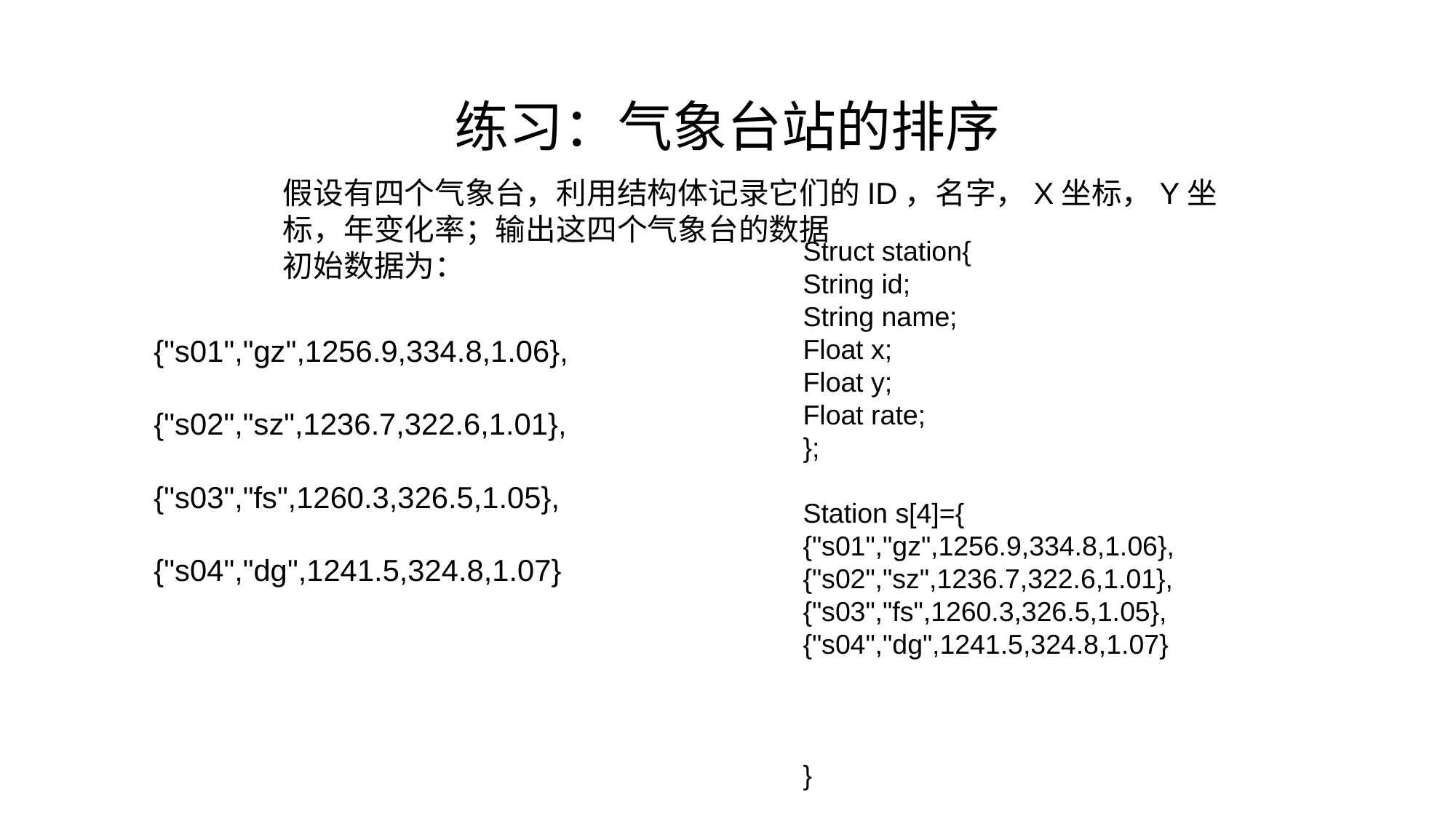

练习：气象台站的排序
假设有四个气象台，利用结构体记录它们的ID，名字，X坐标，Y坐标，年变化率；输出这四个气象台的数据
初始数据为：
Struct station{
String id;
String name;
Float x;
Float y;
Float rate;
};

Station s[4]={
{"s01","gz",1256.9,334.8,1.06},
{"s02","sz",1236.7,322.6,1.01},
{"s03","fs",1260.3,326.5,1.05},
{"s04","dg",1241.5,324.8,1.07}

}
	   {"s01","gz",1256.9,334.8,1.06},
	   {"s02","sz",1236.7,322.6,1.01},
	   {"s03","fs",1260.3,326.5,1.05},
	   {"s04","dg",1241.5,324.8,1.07}